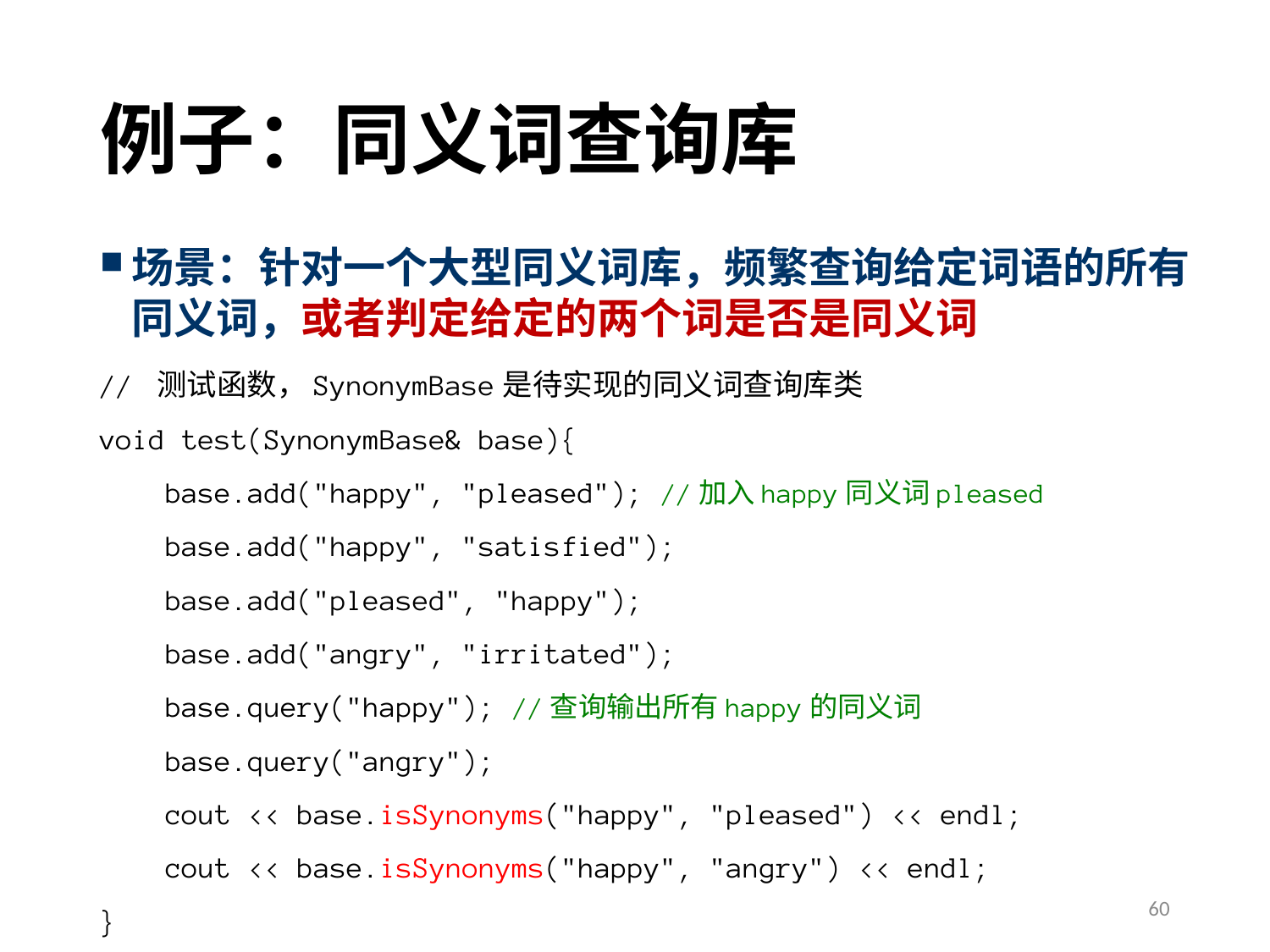

# 例子：同义词查询库
场景：针对一个大型同义词库，频繁查询给定词语的所有同义词，或者判定给定的两个词是否是同义词
// 测试函数，SynonymBase是待实现的同义词查询库类
void test(SynonymBase& base){
    base.add("happy", "pleased"); //加入happy同义词pleased
    base.add("happy", "satisfied");
    base.add("pleased", "happy");
    base.add("angry", "irritated");
    base.query("happy"); //查询输出所有happy的同义词
    base.query("angry");
    cout << base.isSynonyms("happy", "pleased") << endl;
    cout << base.isSynonyms("happy", "angry") << endl;
}
60